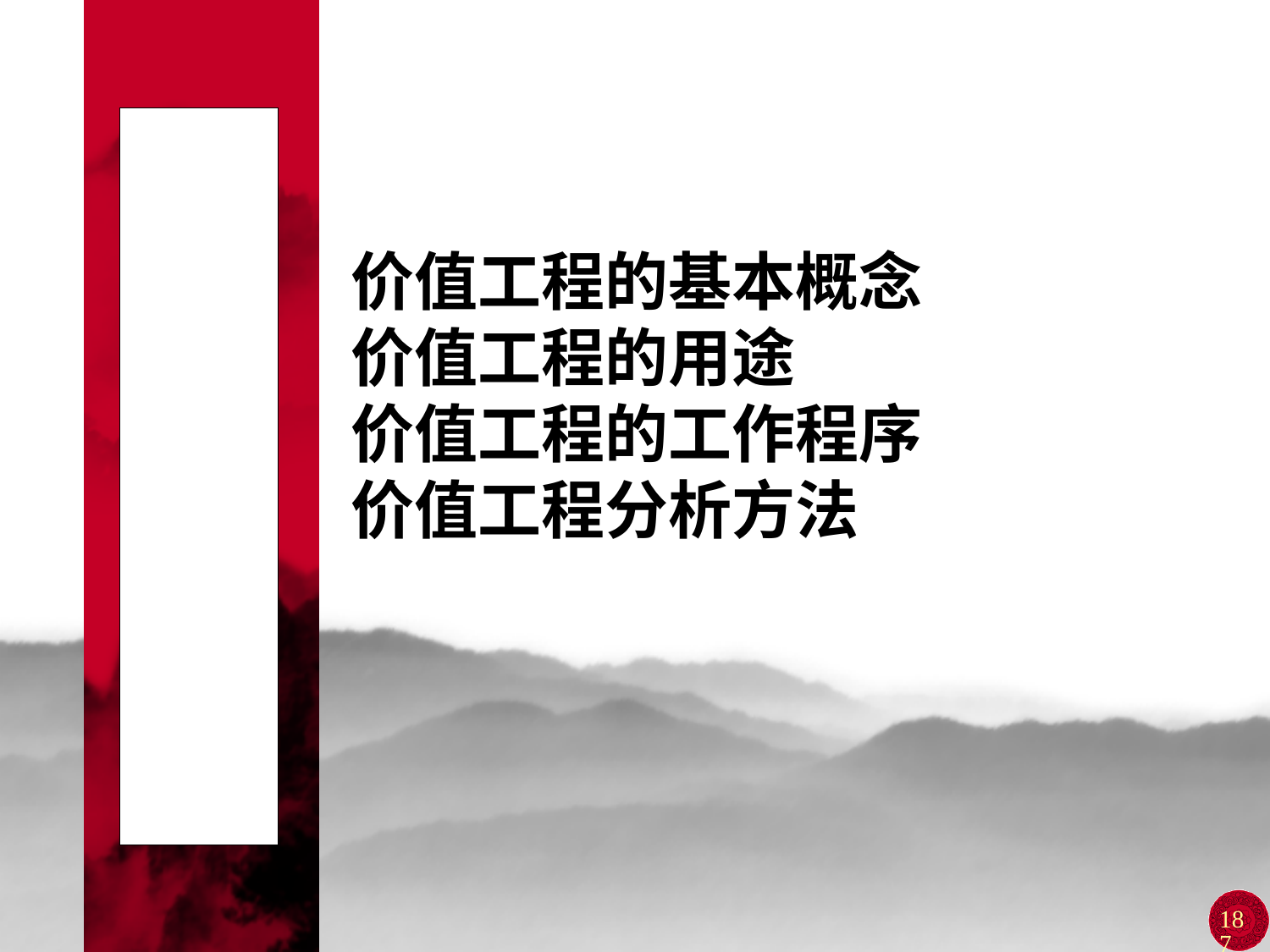

# 主  要  内  容

价值工程的基本概念
价值工程的用途
价值工程的工作程序
价值工程分析方法
187